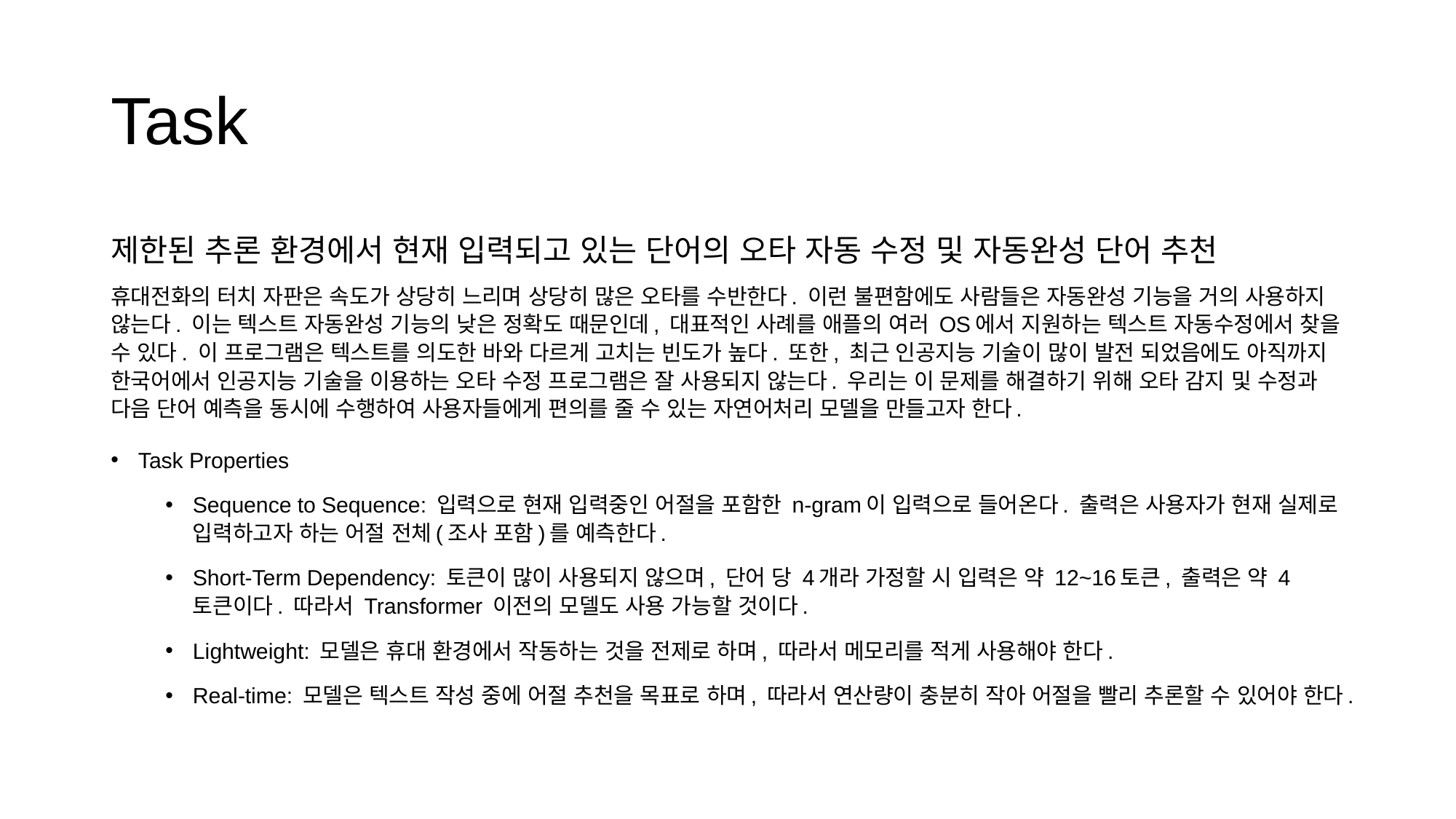

# Task
제한된 추론 환경에서 현재 입력되고 있는 단어의 오타 자동 수정 및 자동완성 단어 추천
휴대전화의 터치 자판은 속도가 상당히 느리며 상당히 많은 오타를 수반한다. 이런 불편함에도 사람들은 자동완성 기능을 거의 사용하지 않는다. 이는 텍스트 자동완성 기능의 낮은 정확도 때문인데, 대표적인 사례를 애플의 여러 OS에서 지원하는 텍스트 자동수정에서 찾을 수 있다. 이 프로그램은 텍스트를 의도한 바와 다르게 고치는 빈도가 높다. 또한, 최근 인공지능 기술이 많이 발전 되었음에도 아직까지 한국어에서 인공지능 기술을 이용하는 오타 수정 프로그램은 잘 사용되지 않는다. 우리는 이 문제를 해결하기 위해 오타 감지 및 수정과 다음 단어 예측을 동시에 수행하여 사용자들에게 편의를 줄 수 있는 자연어처리 모델을 만들고자 한다.
Task Properties
Sequence to Sequence: 입력으로 현재 입력중인 어절을 포함한 n-gram이 입력으로 들어온다. 출력은 사용자가 현재 실제로 입력하고자 하는 어절 전체(조사 포함)를 예측한다.
Short-Term Dependency: 토큰이 많이 사용되지 않으며, 단어 당 4개라 가정할 시 입력은 약 12~16토큰, 출력은 약 4토큰이다. 따라서 Transformer 이전의 모델도 사용 가능할 것이다.
Lightweight: 모델은 휴대 환경에서 작동하는 것을 전제로 하며, 따라서 메모리를 적게 사용해야 한다.
Real-time: 모델은 텍스트 작성 중에 어절 추천을 목표로 하며, 따라서 연산량이 충분히 작아 어절을 빨리 추론할 수 있어야 한다.